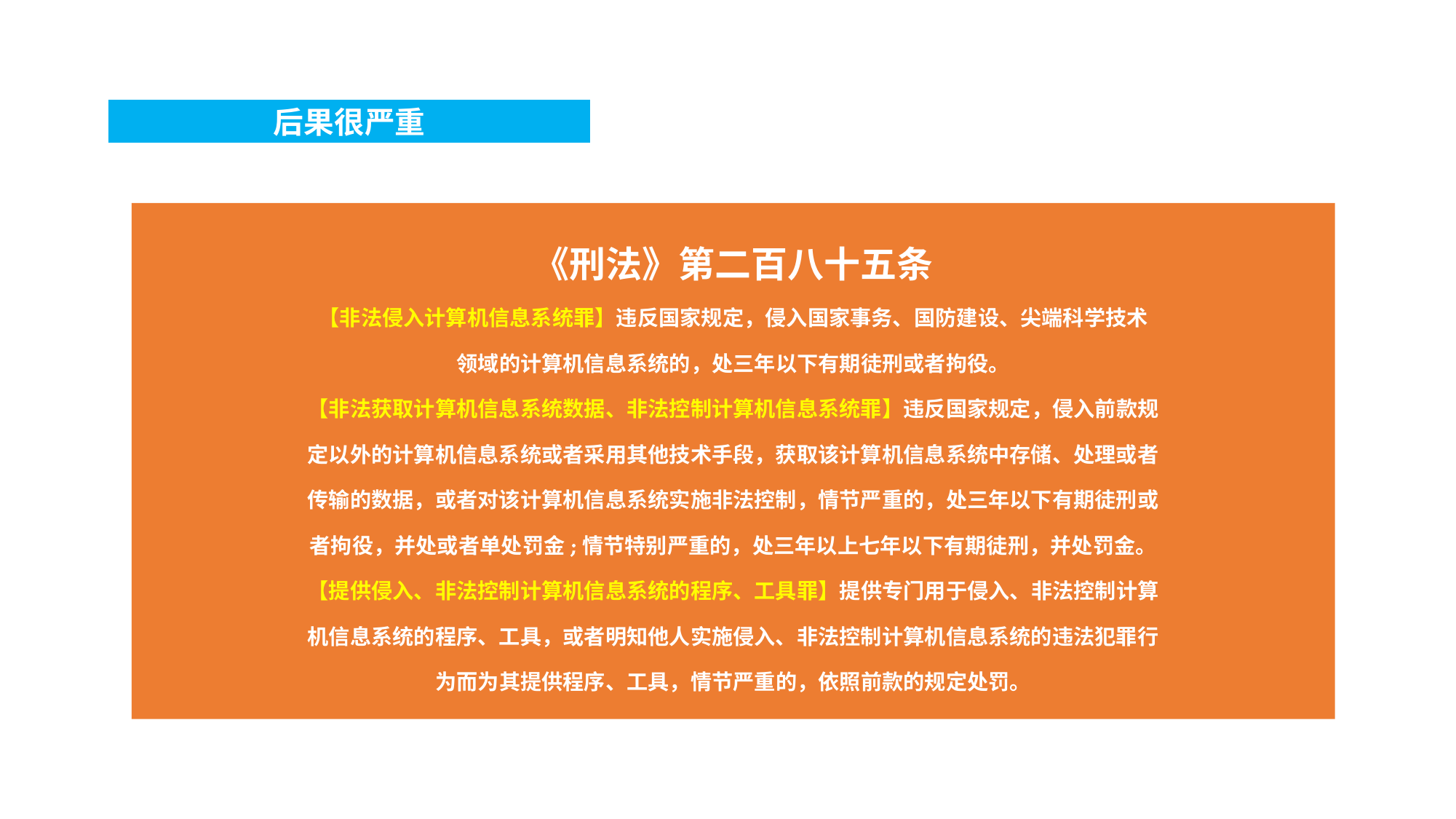

后果很严重
《刑法》第二百八十五条
【非法侵入计算机信息系统罪】违反国家规定，侵入国家事务、国防建设、尖端科学技术
领域的计算机信息系统的，处三年以下有期徒刑或者拘役。
【非法获取计算机信息系统数据、非法控制计算机信息系统罪】违反国家规定，侵入前款规
定以外的计算机信息系统或者采用其他技术手段，获取该计算机信息系统中存储、处理或者
传输的数据，或者对该计算机信息系统实施非法控制，情节严重的，处三年以下有期徒刑或
者拘役，并处或者单处罚金;情节特别严重的，处三年以上七年以下有期徒刑，并处罚金。
【提供侵入、非法控制计算机信息系统的程序、工具罪】提供专门用于侵入、非法控制计算
机信息系统的程序、工具，或者明知他人实施侵入、非法控制计算机信息系统的违法犯罪行
为而为其提供程序、工具，情节严重的，依照前款的规定处罚。